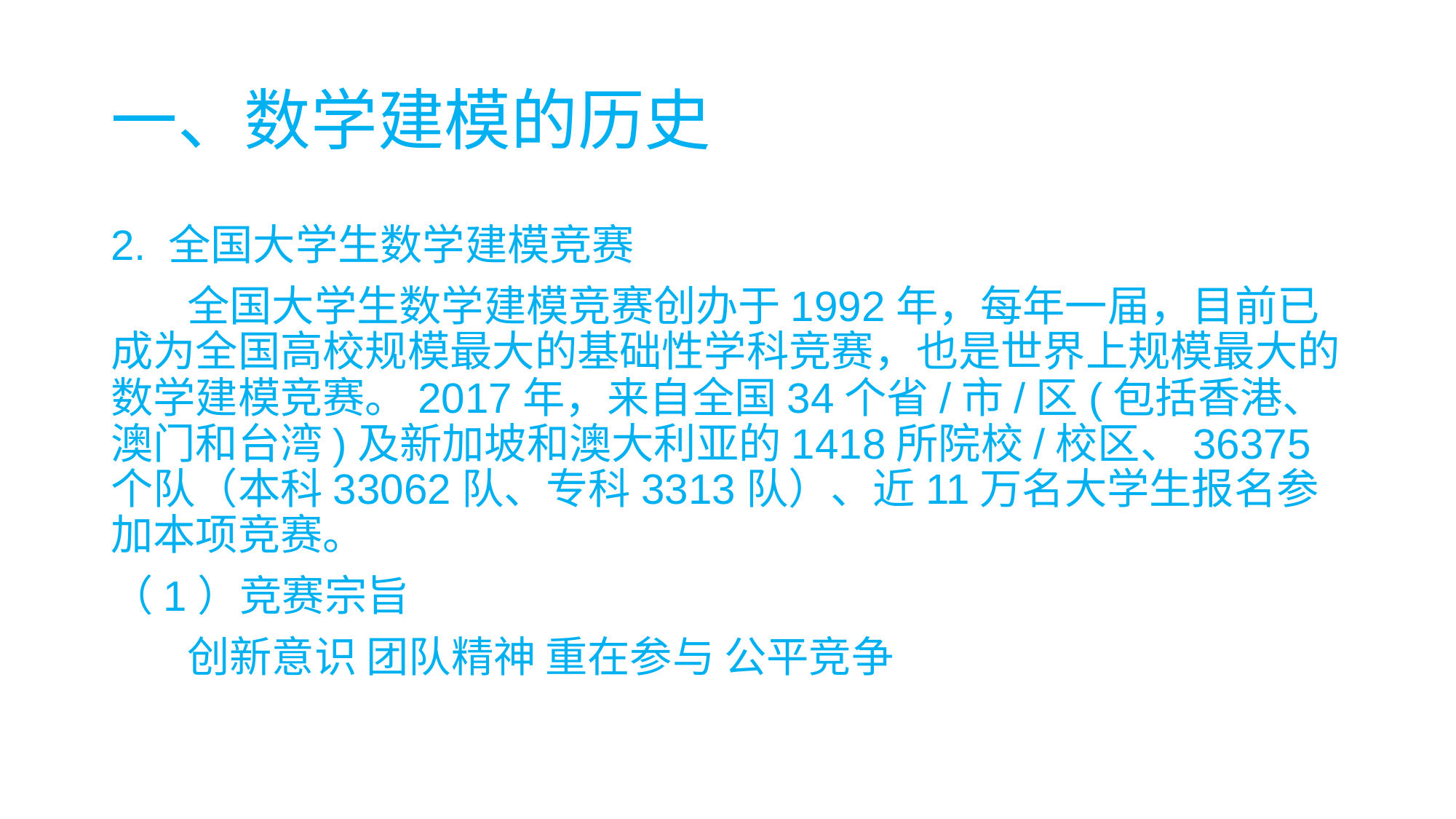

# 一、数学建模的历史
2. 全国大学生数学建模竞赛
       全国大学生数学建模竞赛创办于1992年，每年一届，目前已成为全国高校规模最大的基础性学科竞赛，也是世界上规模最大的数学建模竞赛。2017年，来自全国34个省/市/区(包括香港、澳门和台湾)及新加坡和澳大利亚的1418所院校/校区、36375个队（本科33062队、专科3313队）、近11万名大学生报名参加本项竞赛。
（1）竞赛宗旨
       创新意识 团队精神 重在参与 公平竞争